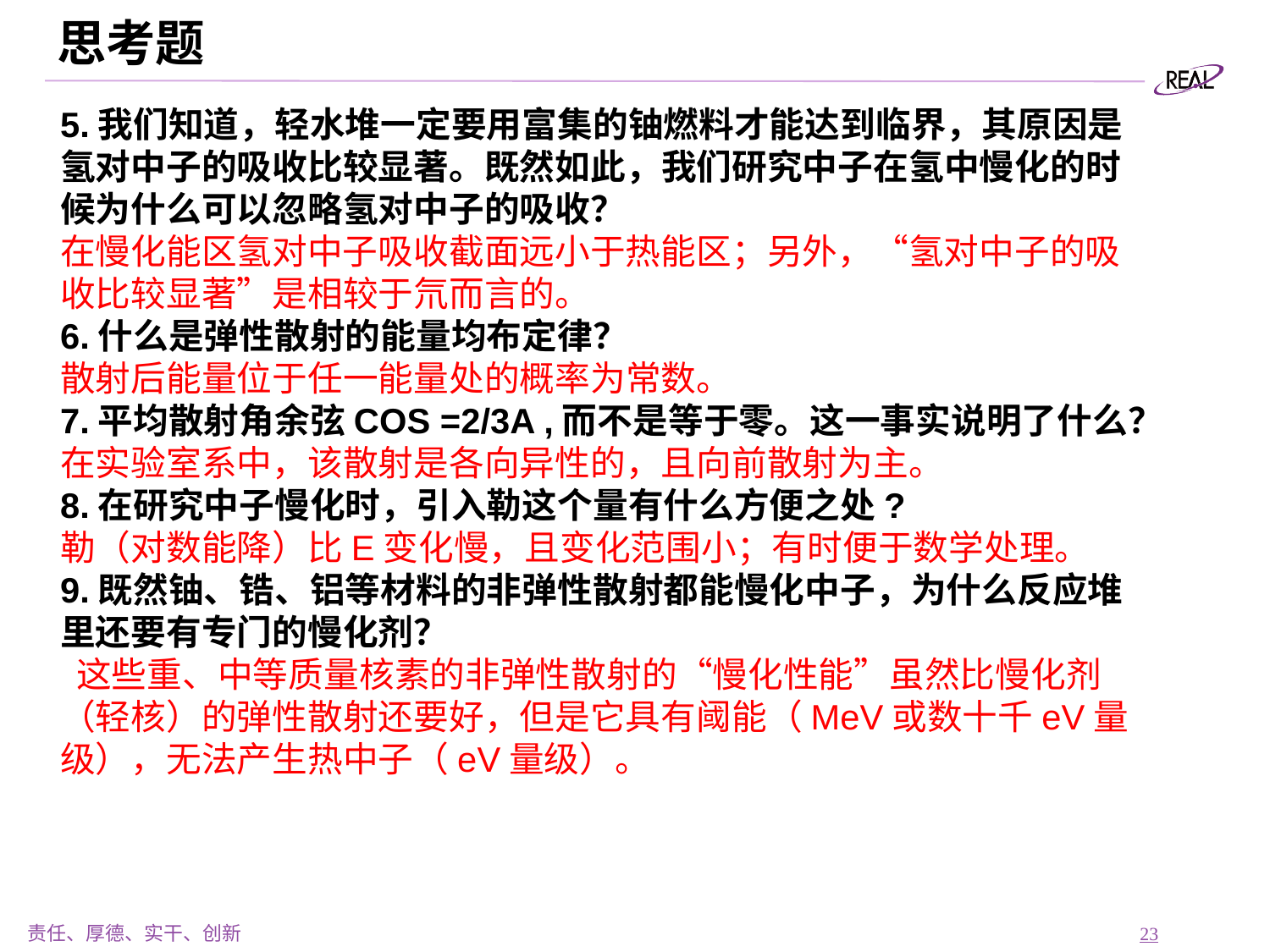

# 思考题
5.我们知道，轻水堆一定要用富集的铀燃料才能达到临界，其原因是氢对中子的吸收比较显著。既然如此，我们研究中子在氢中慢化的时候为什么可以忽略氢对中子的吸收？
在慢化能区氢对中子吸收截面远小于热能区；另外，“氢对中子的吸收比较显著”是相较于氘而言的。
6.什么是弹性散射的能量均布定律？
散射后能量位于任一能量处的概率为常数。
7.平均散射角余弦COS =2/3A ,而不是等于零。这一事实说明了什么？
在实验室系中，该散射是各向异性的，且向前散射为主。
8.在研究中子慢化时，引入勒这个量有什么方便之处?
勒（对数能降）比E变化慢，且变化范围小；有时便于数学处理。
9.既然铀、锆、铝等材料的非弹性散射都能慢化中子，为什么反应堆里还要有专门的慢化剂？
 这些重、中等质量核素的非弹性散射的“慢化性能”虽然比慢化剂（轻核）的弹性散射还要好，但是它具有阈能（MeV或数十千eV量级），无法产生热中子（eV量级）。